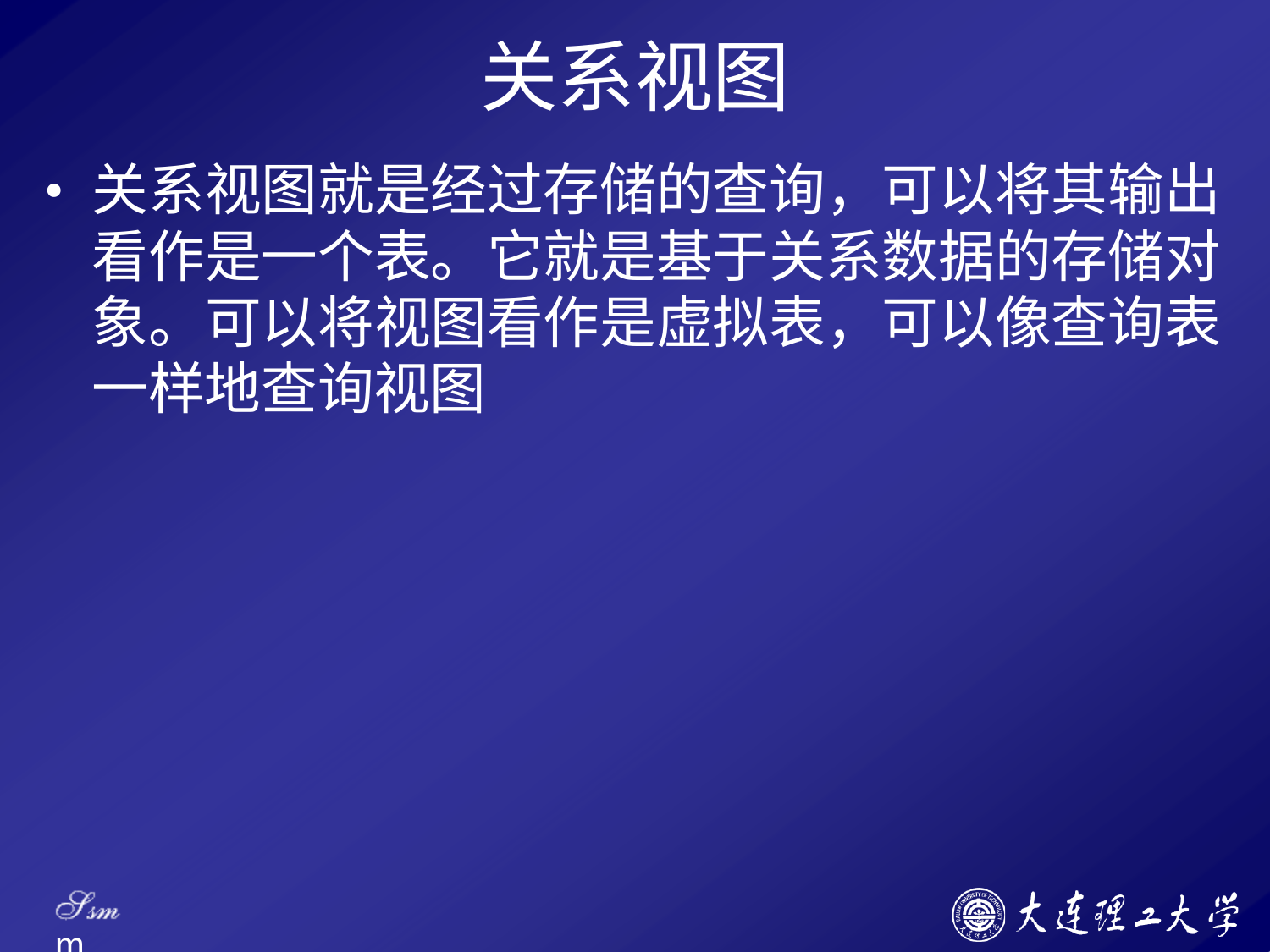

# 关系视图
关系视图就是经过存储的查询，可以将其输出 看作是一个表。它就是基于关系数据的存储对 象。可以将视图看作是虚拟表，可以像查询表 一样地查询视图

Ssm